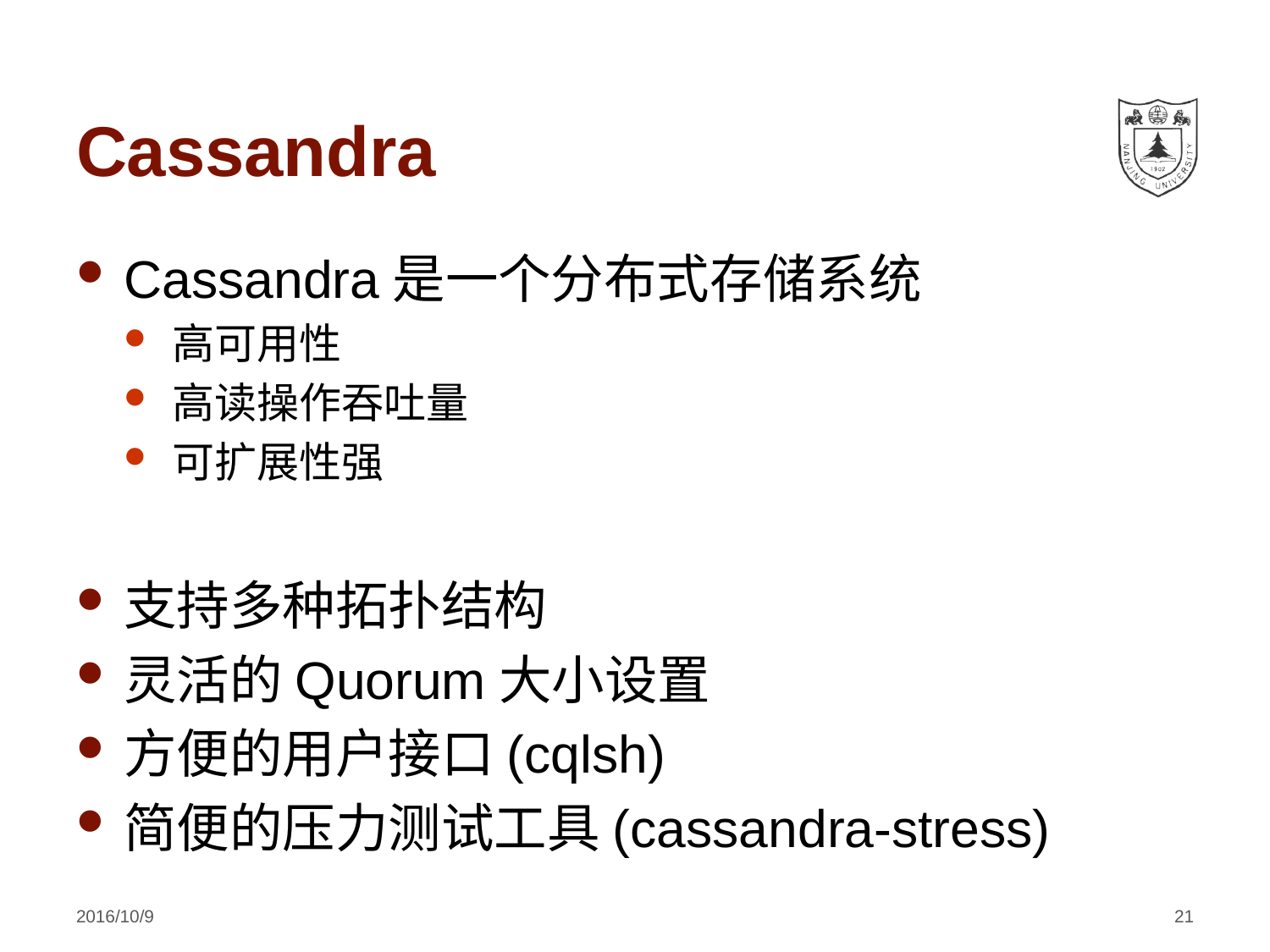

# Cassandra
Cassandra是一个分布式存储系统
高可用性
高读操作吞吐量
可扩展性强

支持多种拓扑结构
灵活的Quorum大小设置
方便的用户接口(cqlsh)
简便的压力测试工具(cassandra-stress)
2016/10/9
21